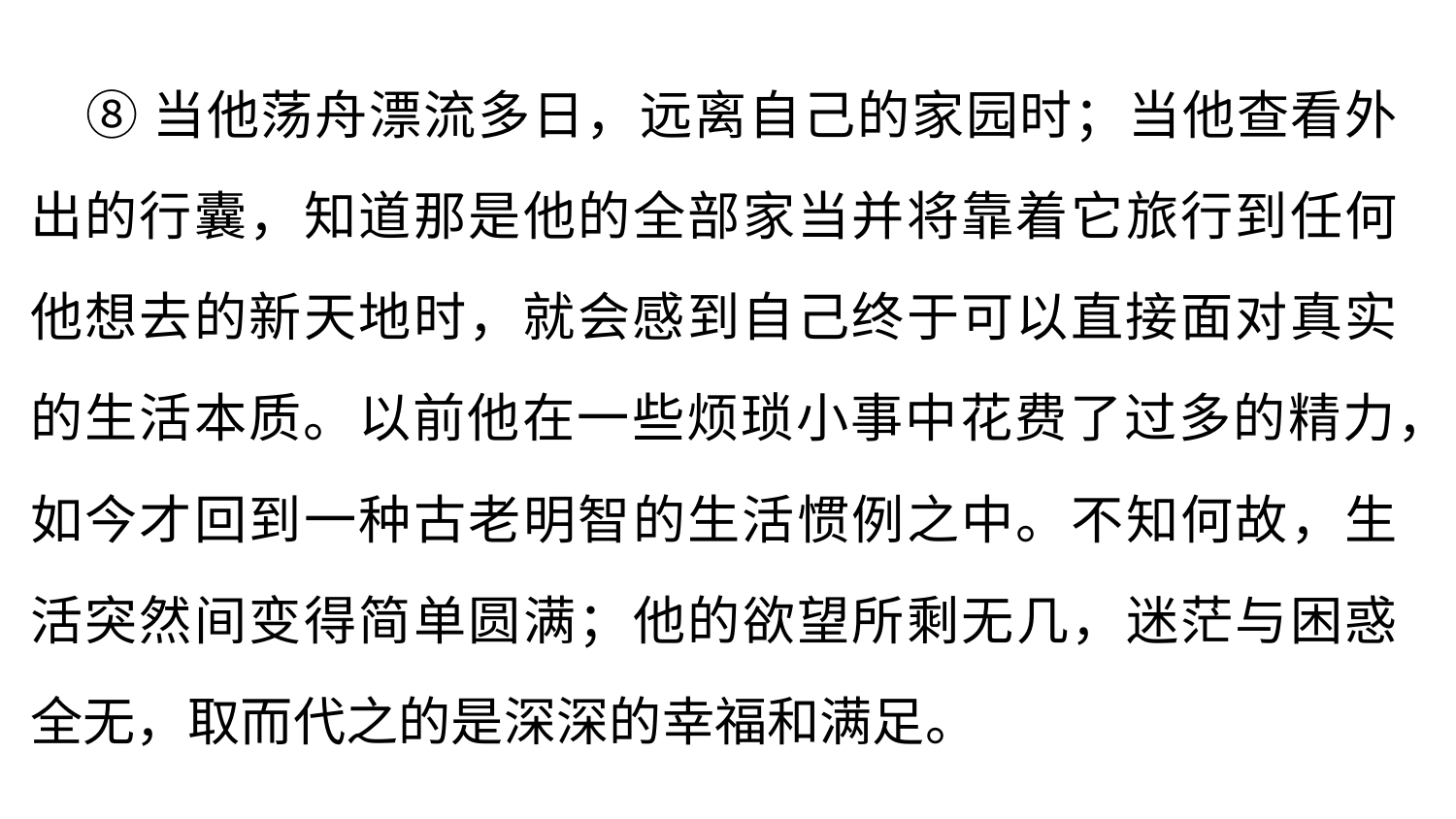

⑧当他荡舟漂流多日，远离自己的家园时；当他查看外出的行囊，知道那是他的全部家当并将靠着它旅行到任何他想去的新天地时，就会感到自己终于可以直接面对真实的生活本质。以前他在一些烦琐小事中花费了过多的精力，如今才回到一种古老明智的生活惯例之中。不知何故，生活突然间变得简单圆满；他的欲望所剩无几，迷茫与困惑全无，取而代之的是深深的幸福和满足。